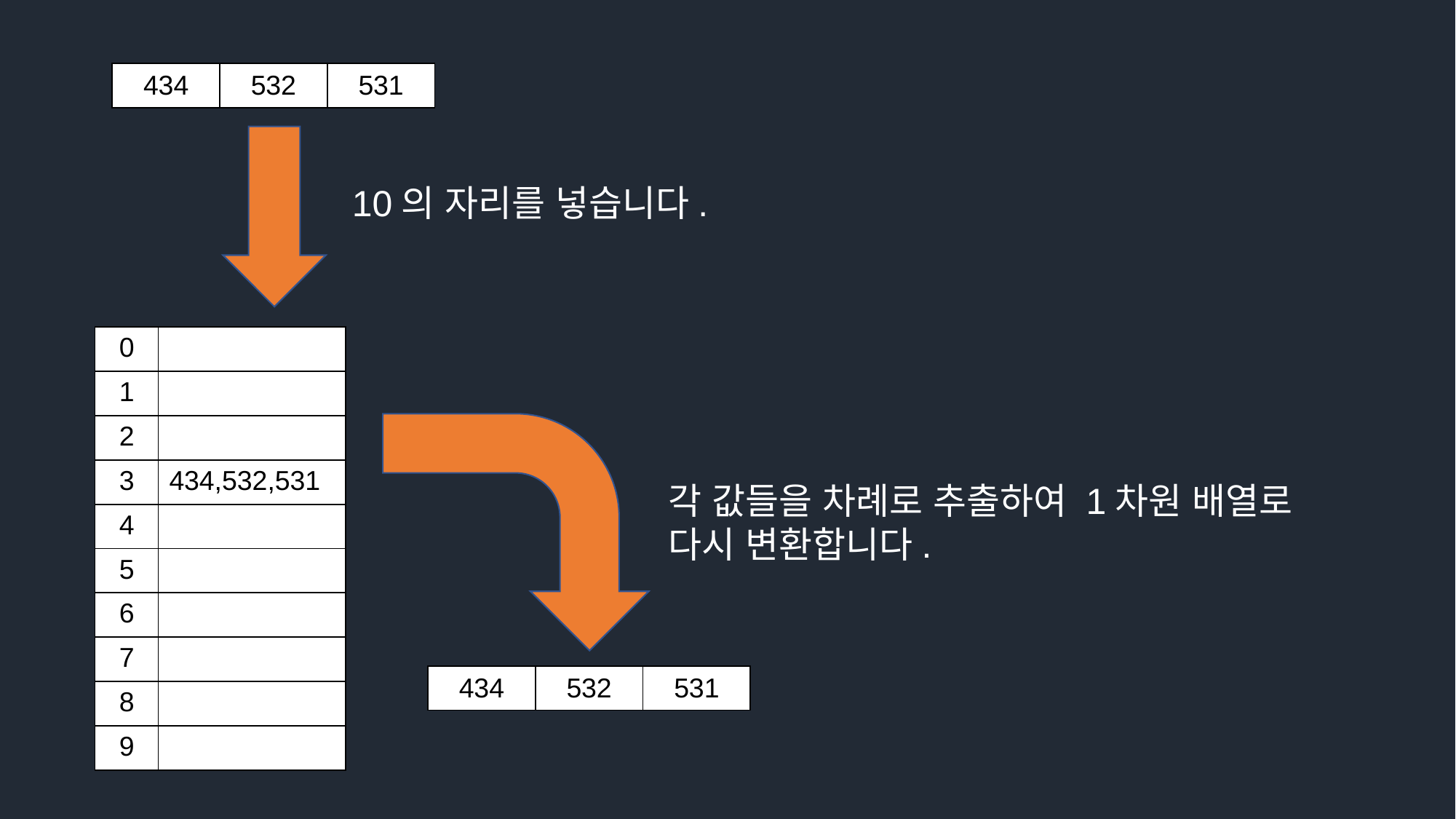

| 434 | 532 | 531 |
| --- | --- | --- |

10의 자리를 넣습니다.
| 0 |  |
| --- | --- |
| 1 |  |
| 2 |  |
| 3 | 434,532,531 |
| 4 |  |
| 5 |  |
| 6 |  |
| 7 |  |
| 8 |  |
| 9 |  |

각 값들을 차례로 추출하여 1차원 배열로
다시 변환합니다.
| 434 | 532 | 531 |
| --- | --- | --- |